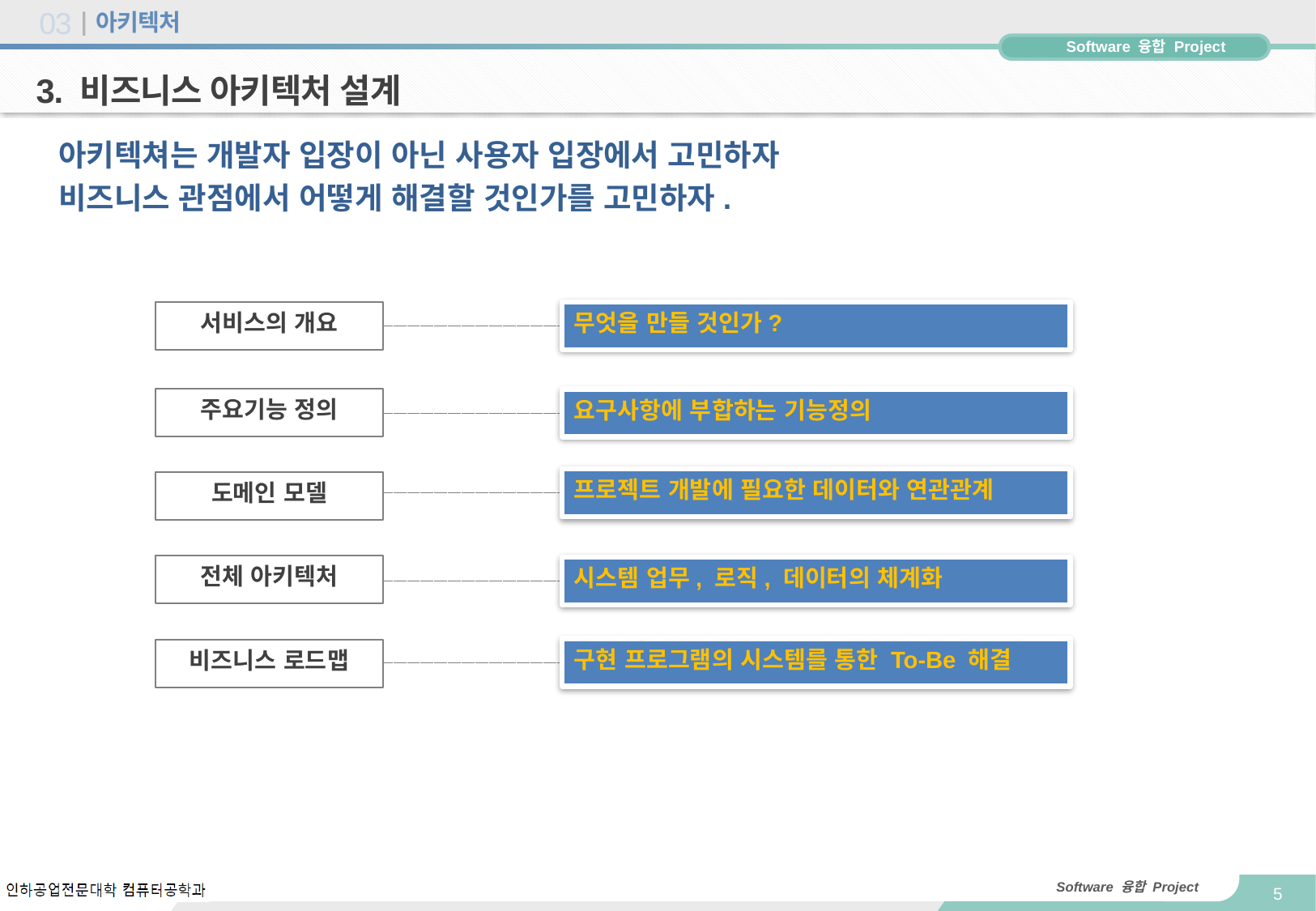

# 아키텍처
03
3. 비즈니스 아키텍처 설계
아키텍쳐는 개발자 입장이 아닌 사용자 입장에서 고민하자
비즈니스 관점에서 어떻게 해결할 것인가를 고민하자.

서비스의 개요
무엇을 만들 것인가?
주요기능 정의
요구사항에 부합하는 기능정의
프로젝트 개발에 필요한 데이터와 연관관계
도메인 모델
전체 아키텍처
시스템 업무, 로직, 데이터의 체계화
구현 프로그램의 시스템를 통한 To-Be 해결
비즈니스 로드맵